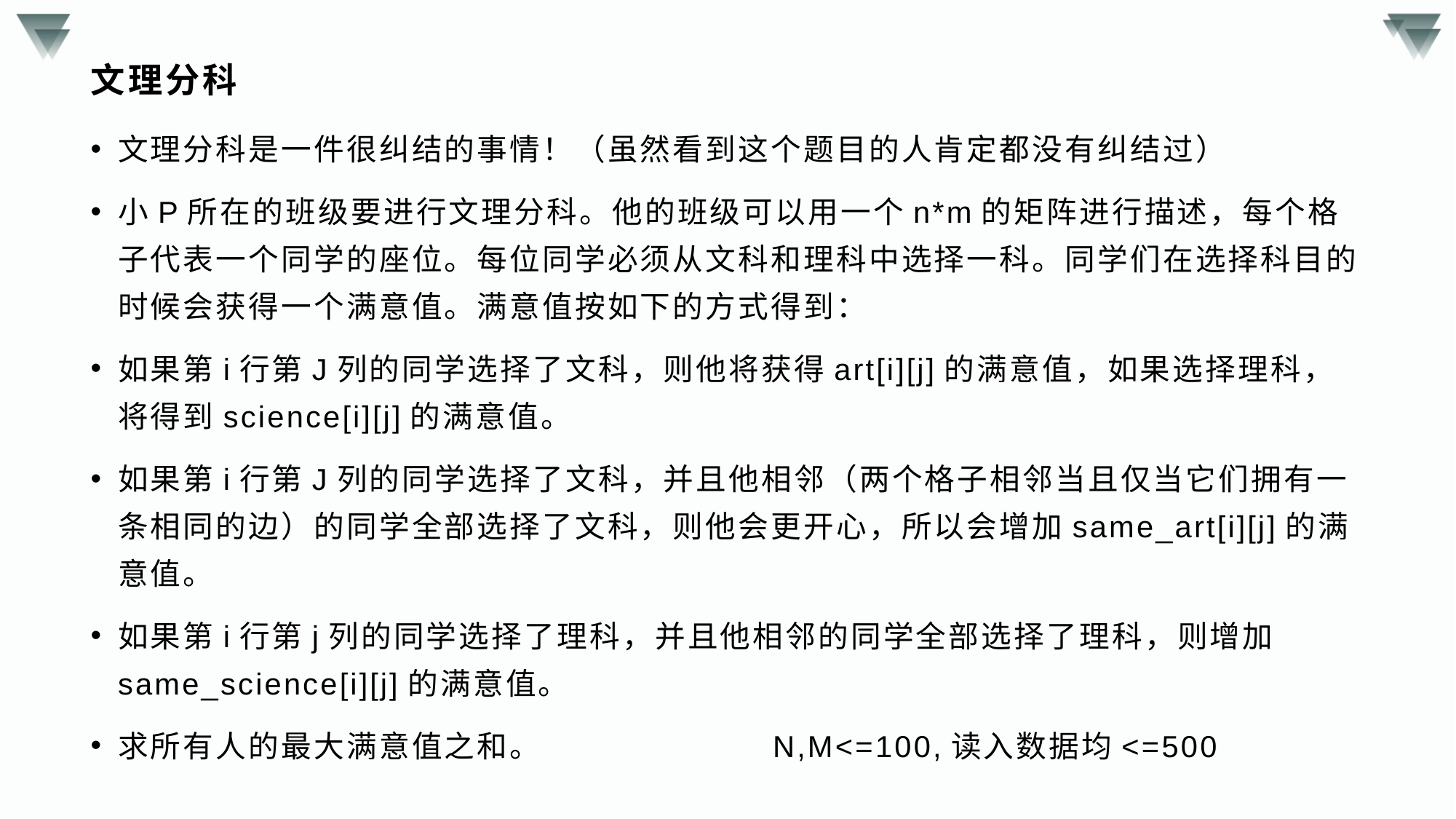

# 文理分科
文理分科是一件很纠结的事情！（虽然看到这个题目的人肯定都没有纠结过）
小P所在的班级要进行文理分科。他的班级可以用一个n*m的矩阵进行描述，每个格子代表一个同学的座位。每位同学必须从文科和理科中选择一科。同学们在选择科目的时候会获得一个满意值。满意值按如下的方式得到：
如果第i行第J列的同学选择了文科，则他将获得art[i][j]的满意值，如果选择理科，将得到science[i][j]的满意值。
如果第i行第J列的同学选择了文科，并且他相邻（两个格子相邻当且仅当它们拥有一条相同的边）的同学全部选择了文科，则他会更开心，所以会增加same_art[i][j]的满意值。
如果第i行第j列的同学选择了理科，并且他相邻的同学全部选择了理科，则增加same_science[i][j]的满意值。
求所有人的最大满意值之和。			N,M<=100,读入数据均<=500